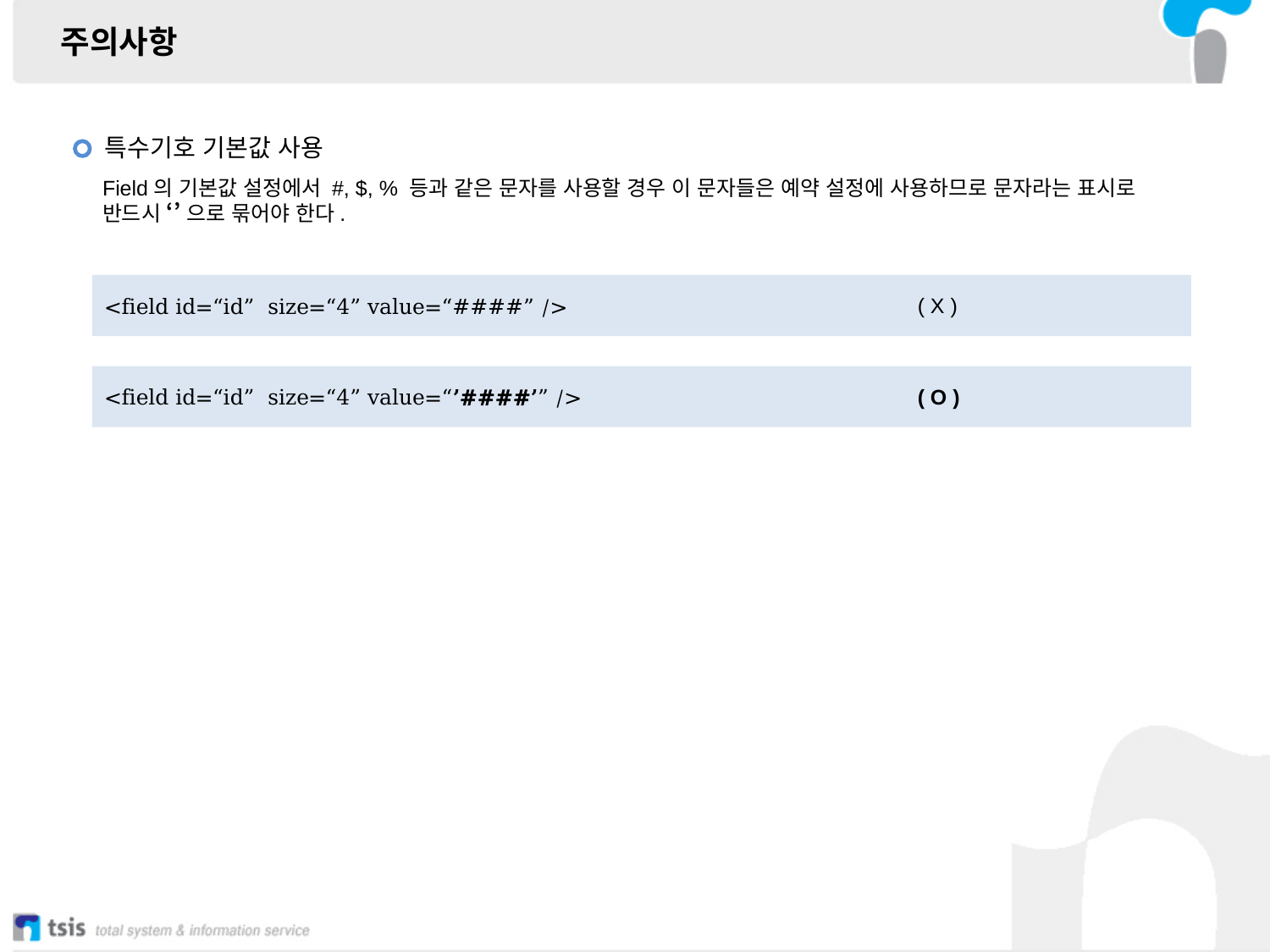

주의사항
특수기호 기본값 사용

Field의 기본값 설정에서 #, $, % 등과 같은 문자를 사용할 경우 이 문자들은 예약 설정에 사용하므로 문자라는 표시로 반드시 ‘’ 으로 묶어야 한다.
<field id=“id”  size=“4” value=“####” />
( X )
<field id=“id”  size=“4” value=“’####’” />
( O )